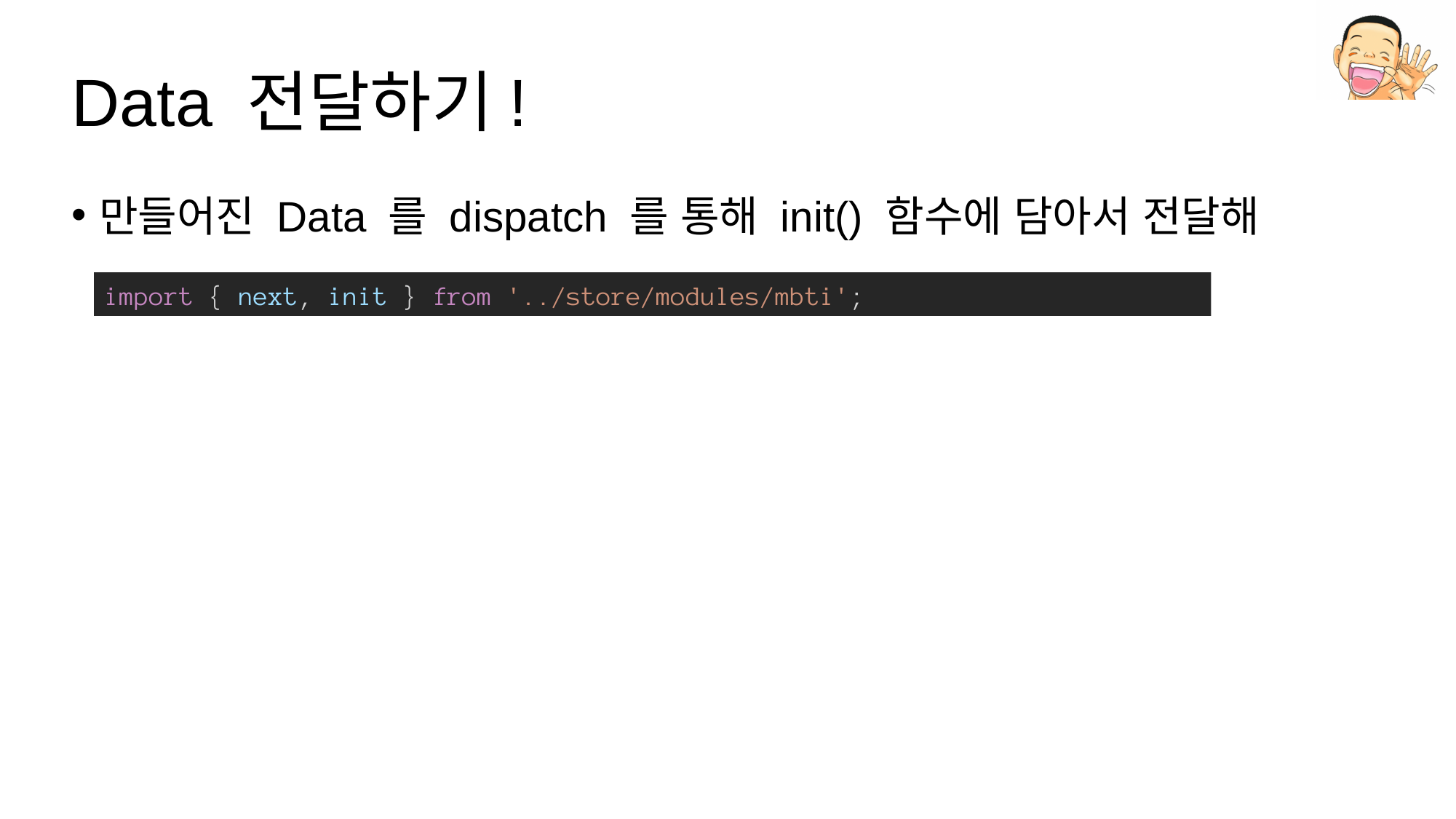

# Data 전달하기!
만들어진 Data 를 dispatch 를 통해 init() 함수에 담아서 전달해 봅시다!
import { next, init } from '../store/modules/mbti';